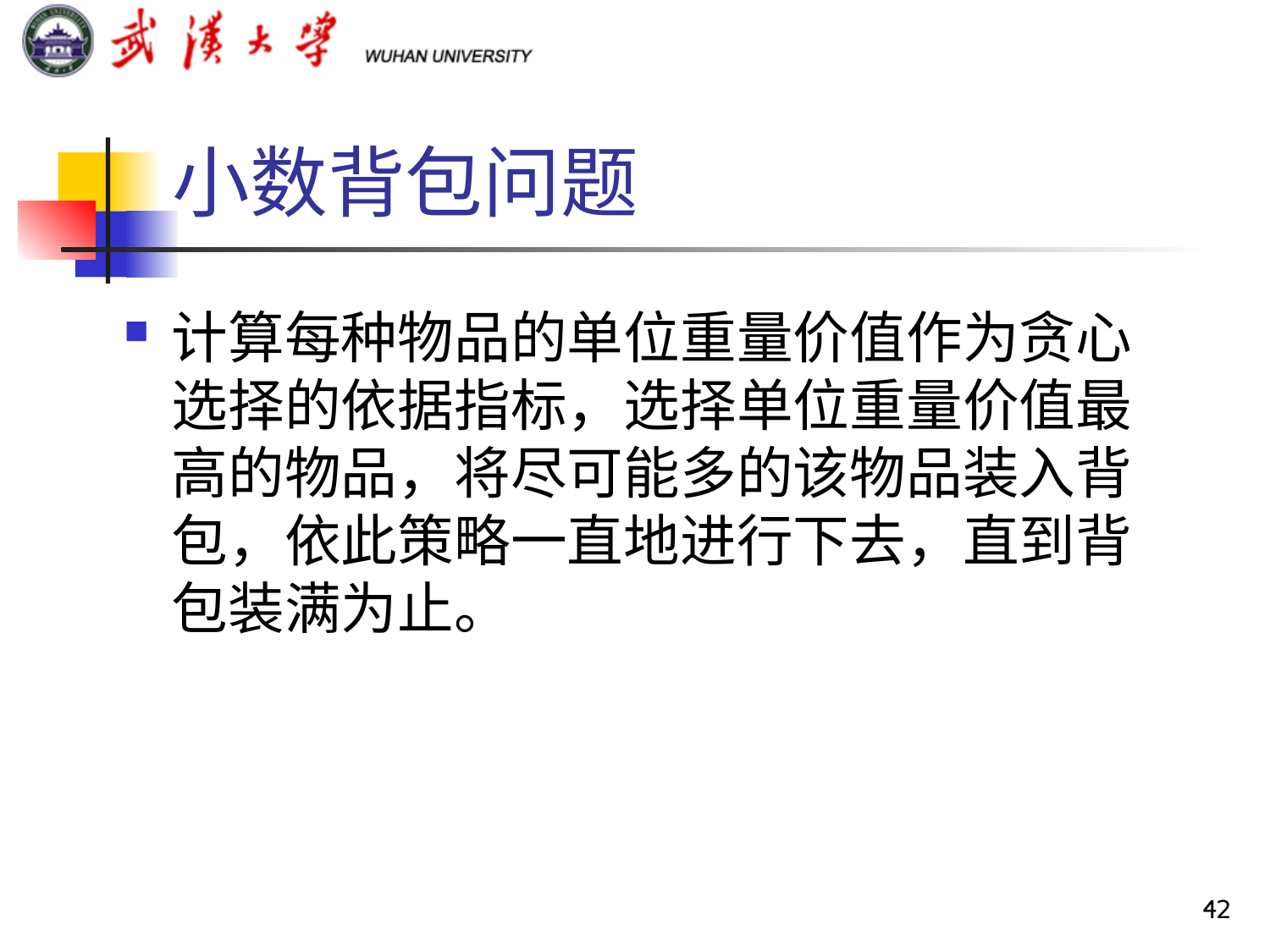

# 小数背包问题
计算每种物品的单位重量价值作为贪心选择的依据指标，选择单位重量价值最高的物品，将尽可能多的该物品装入背包，依此策略一直地进行下去，直到背包装满为止。
42